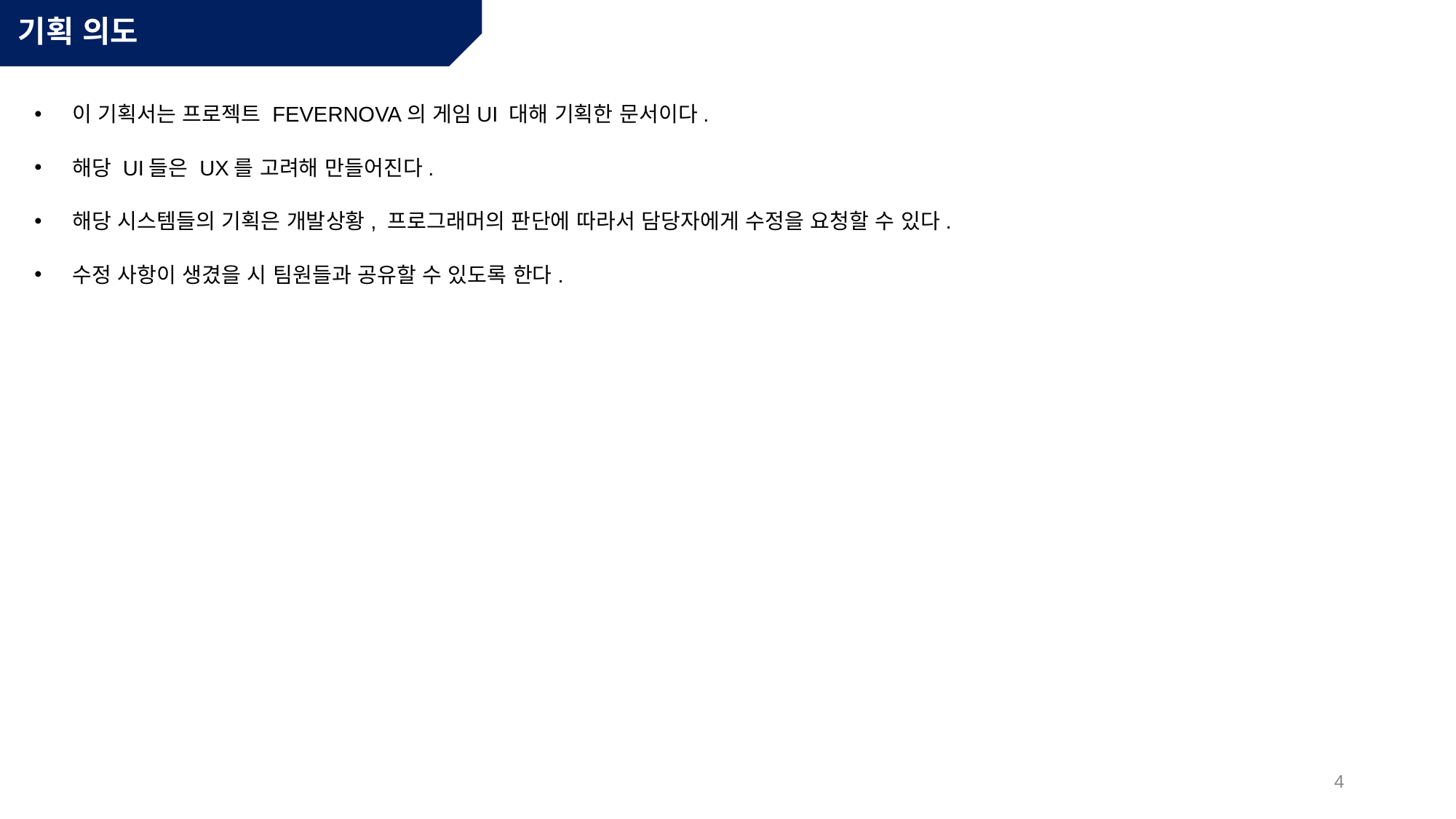

# 기획 의도
이 기획서는 프로젝트 FEVERNOVA의 게임UI 대해 기획한 문서이다.
해당 UI들은 UX를 고려해 만들어진다.
해당 시스템들의 기획은 개발상황, 프로그래머의 판단에 따라서 담당자에게 수정을 요청할 수 있다.
수정 사항이 생겼을 시 팀원들과 공유할 수 있도록 한다.
4